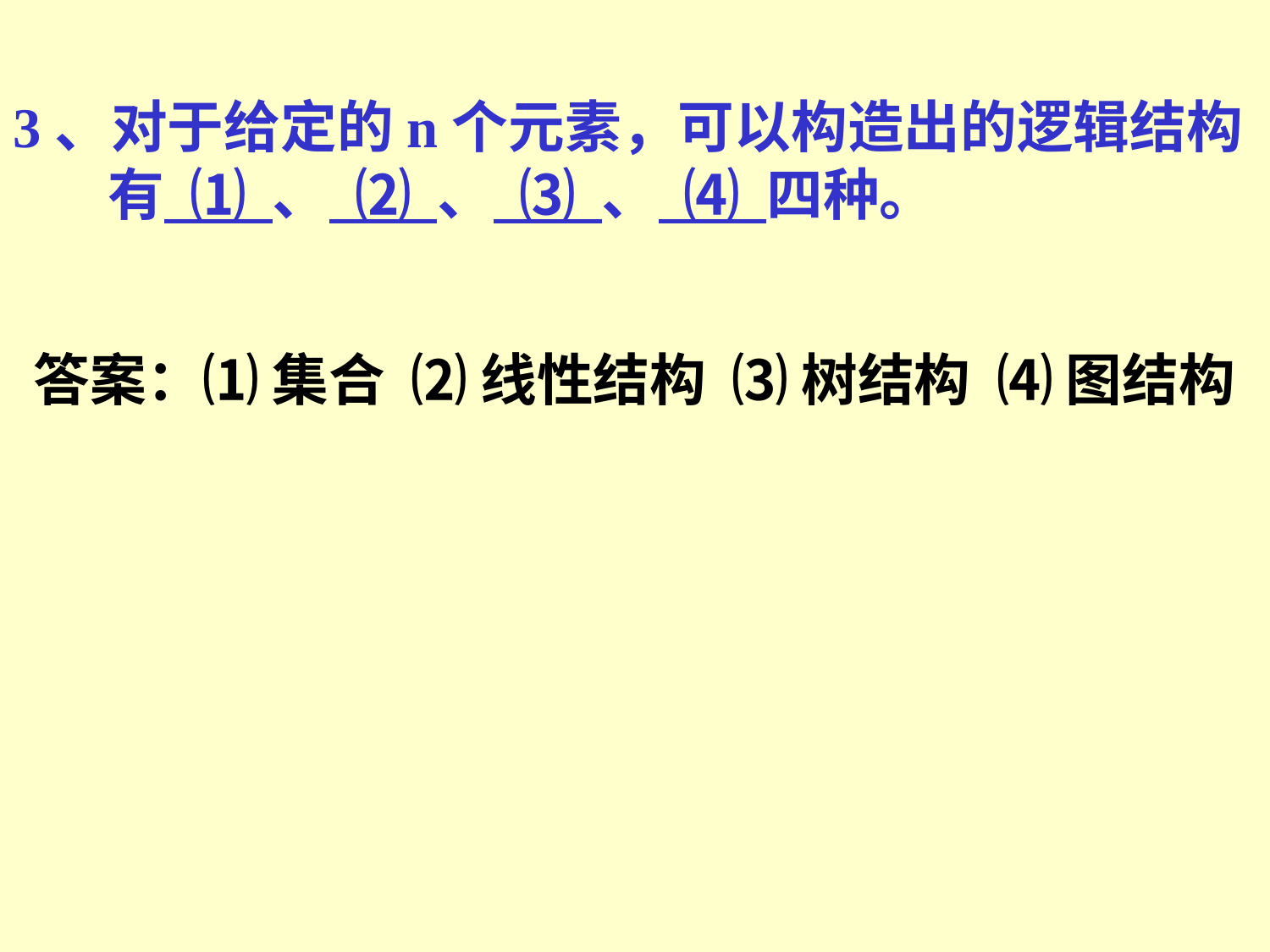

3、对于给定的n个元素，可以构造出的逻辑结构有  ⑴  、  ⑵  、  ⑶  、  ⑷  四种。
答案：⑴ 集合  ⑵ 线性结构  ⑶ 树结构  ⑷ 图结构